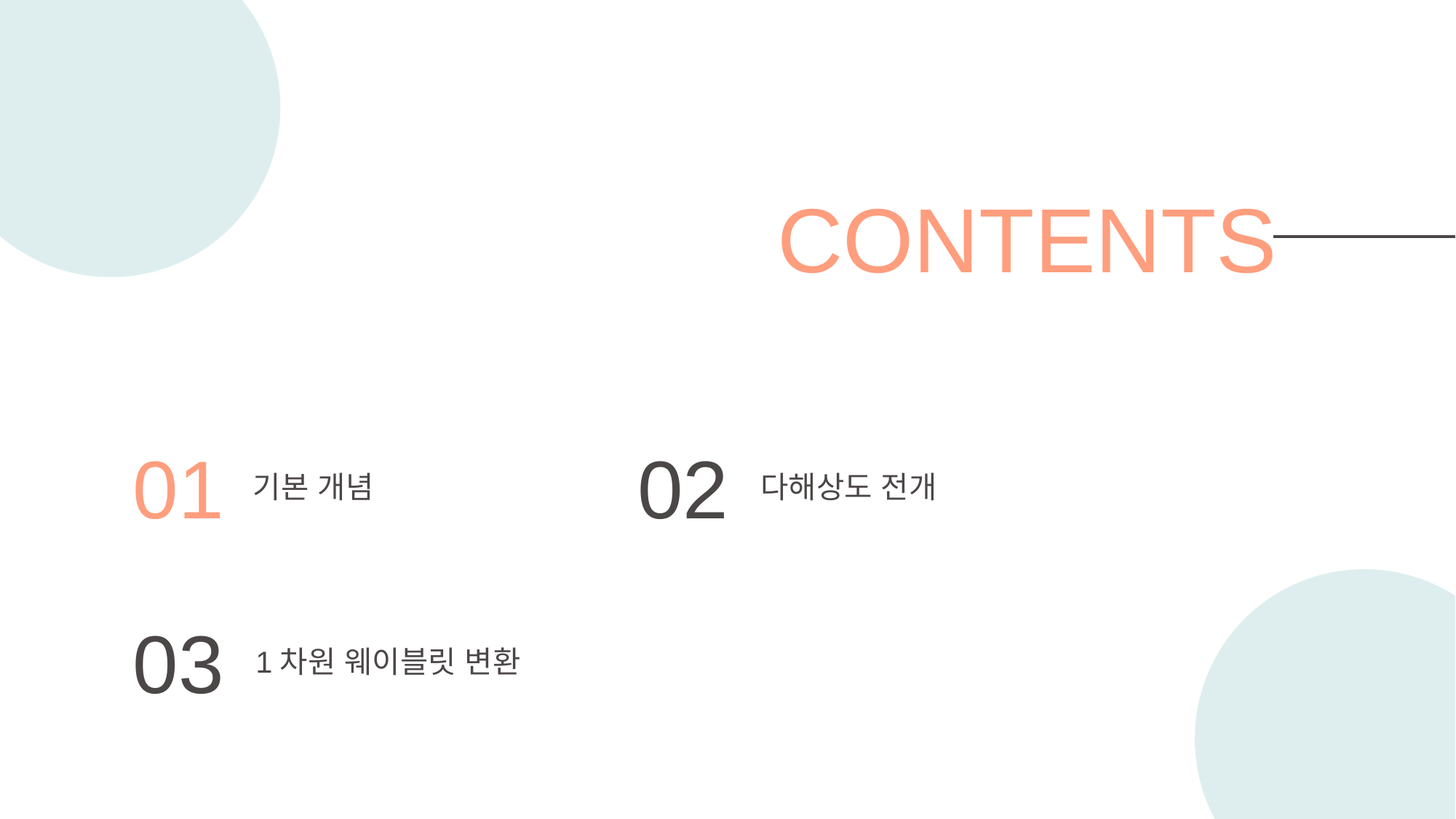

CONTENTS
01
기본 개념
02
다해상도 전개
03
1차원 웨이블릿 변환